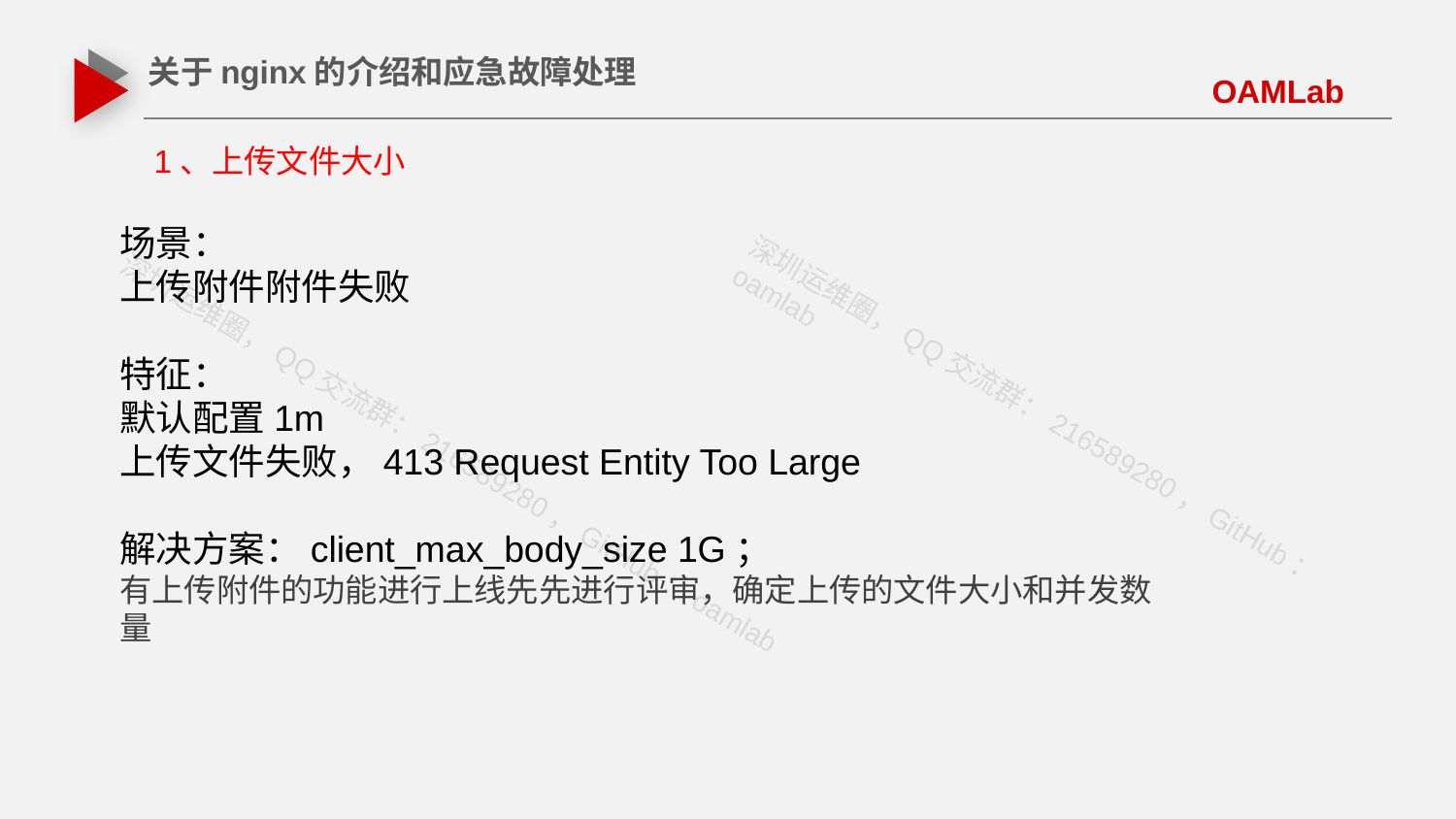

关于nginx的介绍和应急故障处理
1、上传文件大小
场景：
上传附件附件失败

特征：
默认配置1m
上传文件失败，413 Request Entity Too Large

解决方案：client_max_body_size 1G；
有上传附件的功能进行上线先先进行评审，确定上传的文件大小和并发数量